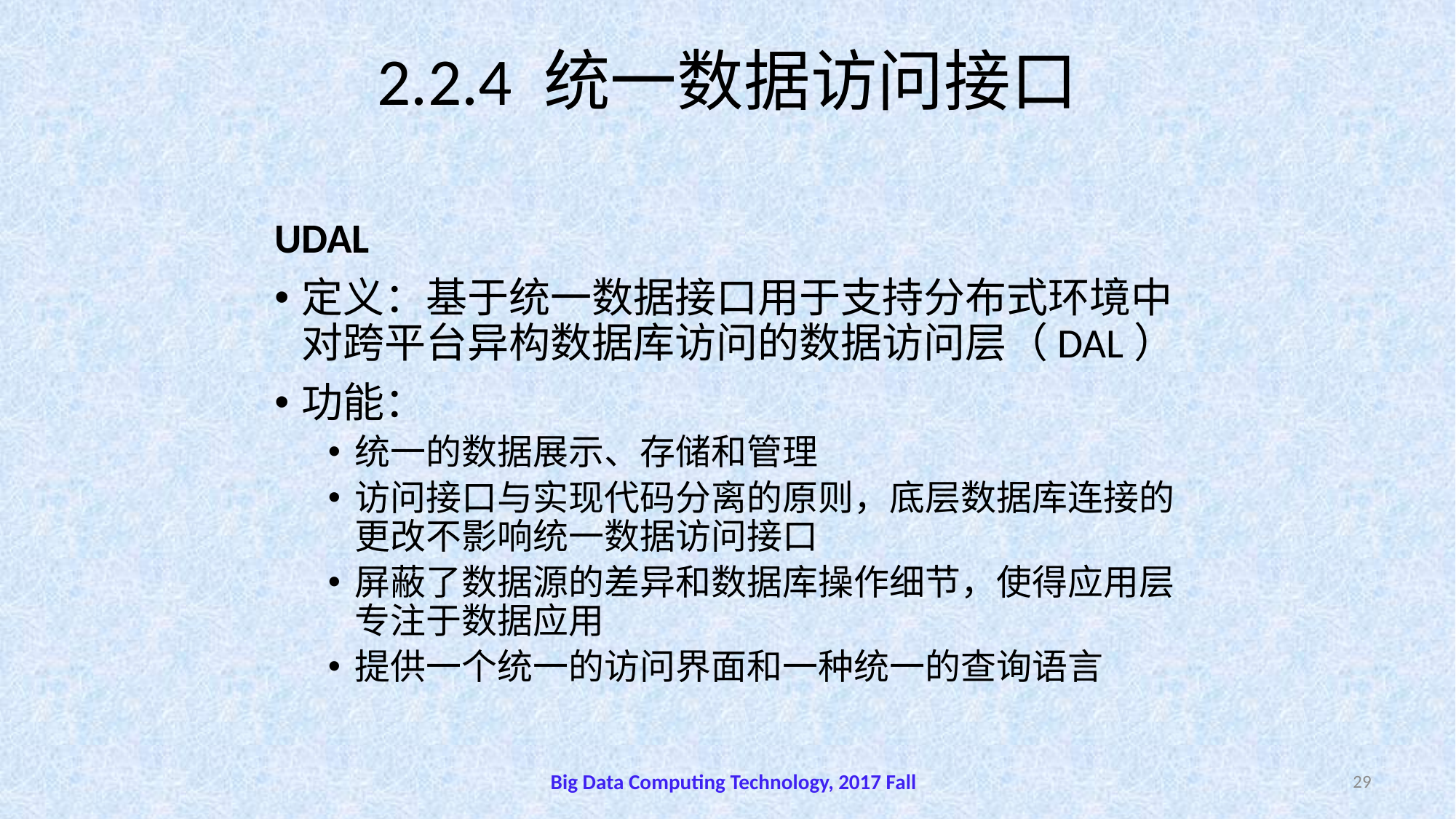

# 2.2.4 统一数据访问接口
UDAL
定义：基于统一数据接口用于支持分布式环境中对跨平台异构数据库访问的数据访问层（DAL）
功能：
统一的数据展示、存储和管理
访问接口与实现代码分离的原则，底层数据库连接的更改不影响统一数据访问接口
屏蔽了数据源的差异和数据库操作细节，使得应用层专注于数据应用
提供一个统一的访问界面和一种统一的查询语言

Big Data Computing Technology, 2017 Fall
29